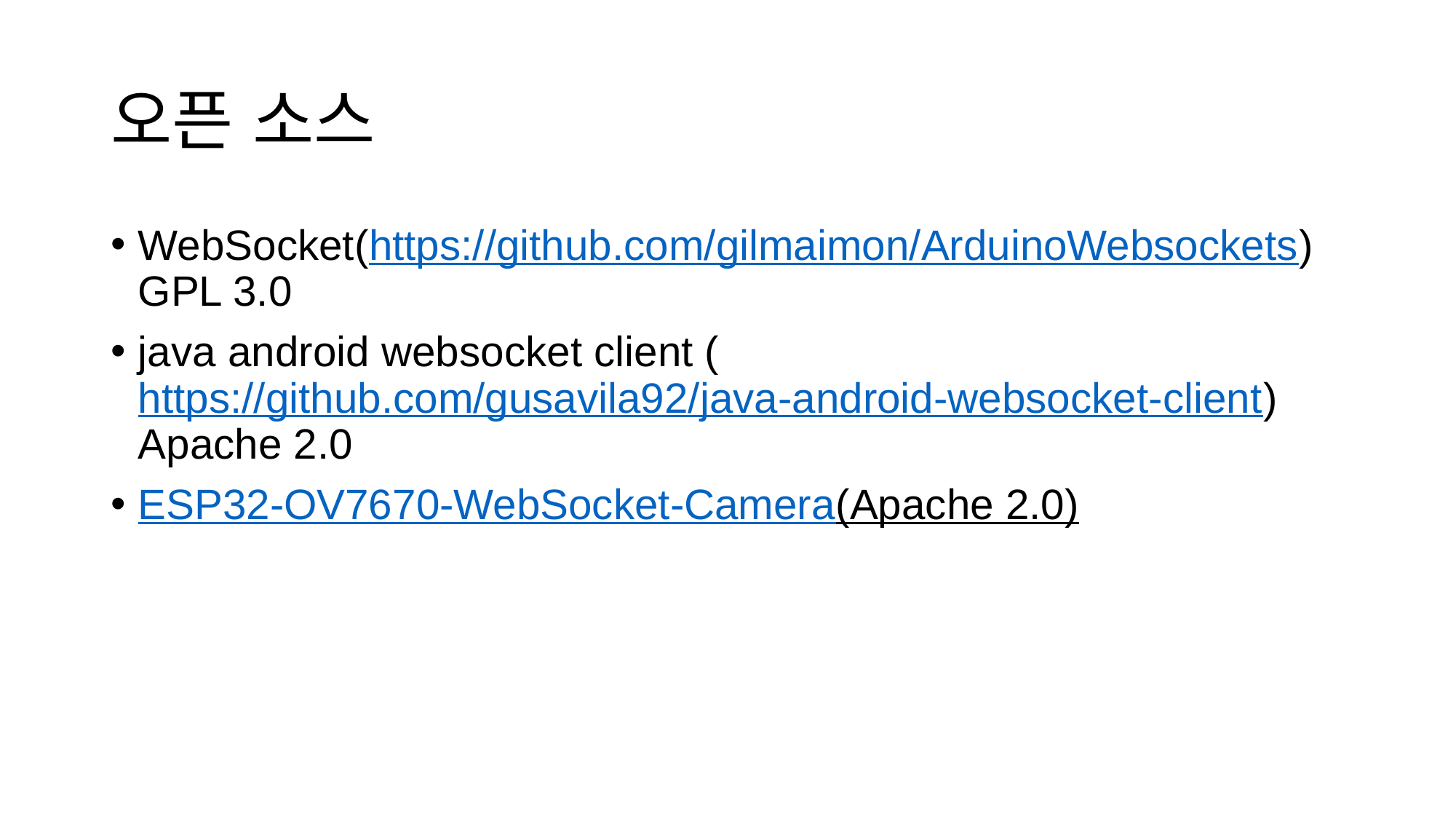

# 오픈 소스
WebSocket(https://github.com/gilmaimon/ArduinoWebsockets) GPL 3.0
java android websocket client (https://github.com/gusavila92/java-android-websocket-client) Apache 2.0
ESP32-OV7670-WebSocket-Camera(Apache 2.0)